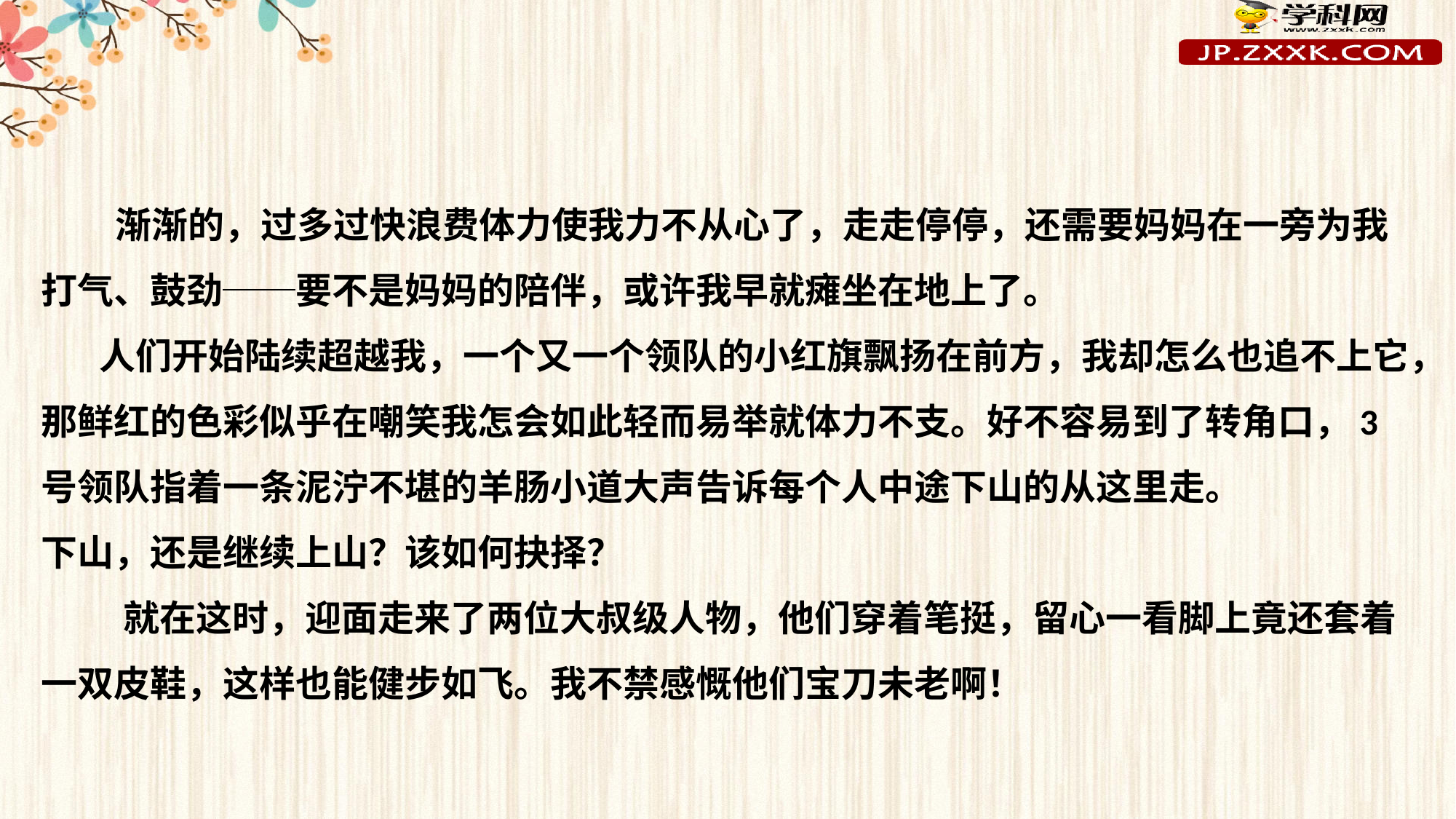

渐渐的，过多过快浪费体力使我力不从心了，走走停停，还需要妈妈在一旁为我打气、鼓劲──要不是妈妈的陪伴，或许我早就瘫坐在地上了。
      人们开始陆续超越我，一个又一个领队的小红旗飘扬在前方，我却怎么也追不上它，那鲜红的色彩似乎在嘲笑我怎会如此轻而易举就体力不支。好不容易到了转角口，3号领队指着一条泥泞不堪的羊肠小道大声告诉每个人中途下山的从这里走。
下山，还是继续上山？该如何抉择？
         就在这时，迎面走来了两位大叔级人物，他们穿着笔挺，留心一看脚上竟还套着一双皮鞋，这样也能健步如飞。我不禁感慨他们宝刀未老啊！